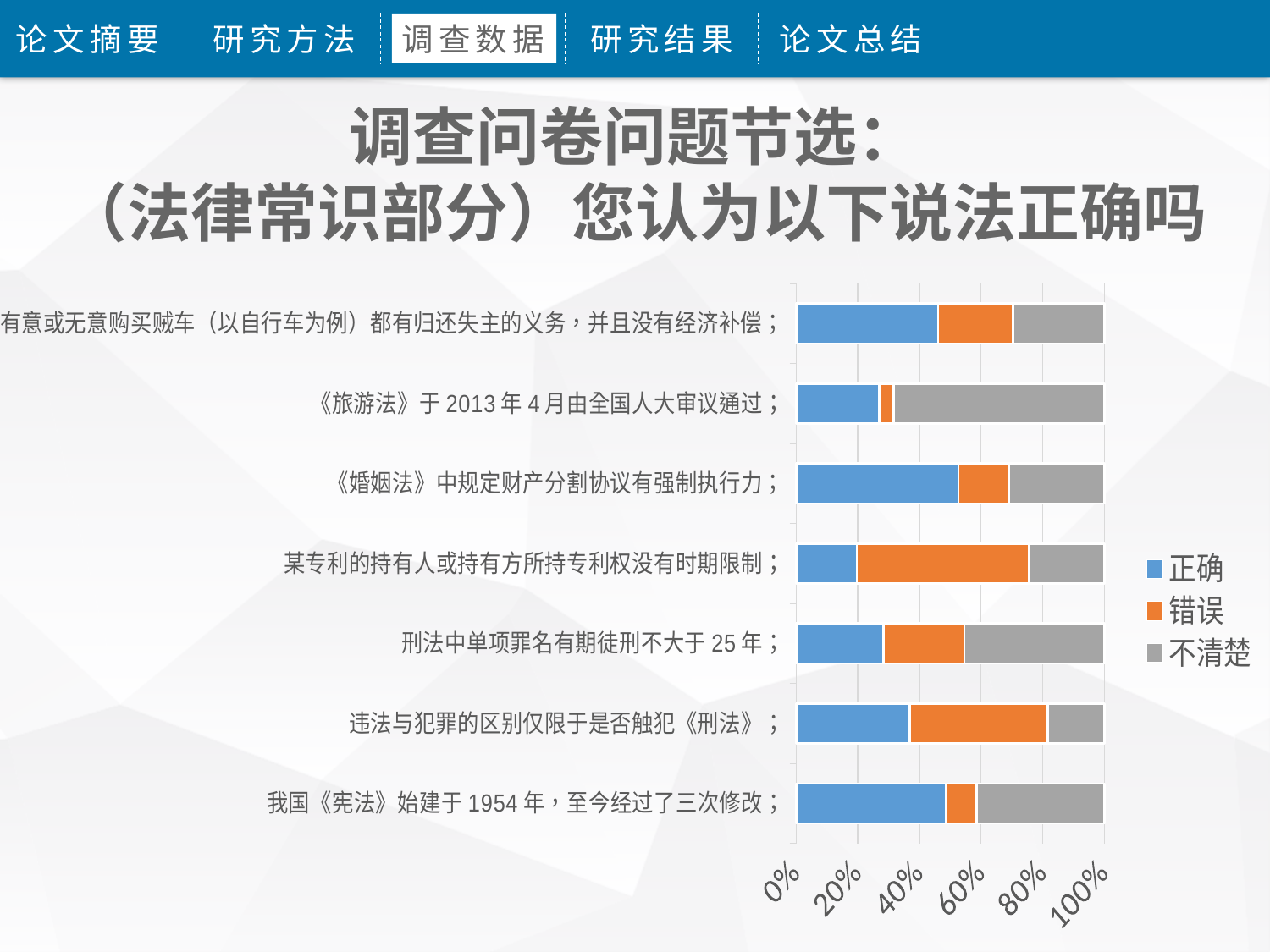

论文摘要
研究方法
调查数据
研究结果
论文总结

调查问卷问题节选：
（法律常识部分）您认为以下说法正确吗

### Chart

| Category | 正确 | 错误 | 不清楚 |
|---|---|---|---|
| 我国《宪法》始建于1954年，至今经过了三次修改； | 0.4868 | 0.0987 | 0.4145 |
| 违法与犯罪的区别仅限于是否触犯《刑法》； | 0.3684 | 0.4474 | 0.1842 |
| 刑法中单项罪名有期徒刑不大于25年； | 0.2829 | 0.2632 | 0.4539 |
| 某专利的持有人或持有方所持专利权没有时期限制； | 0.1974 | 0.5592 | 0.2434 |
| 《婚姻法》中规定财产分割协议有强制执行力； | 0.5263 | 0.1645 | 0.3092 |
| 《旅游法》于2013年4月由全国人大审议通过； | 0.2697 | 0.0461 | 0.6842 |
| 有意或无意购买贼车（以自行车为例）都有归还失主的义务，并且没有经济补偿； | 0.4605 | 0.2434 | 0.2961 |